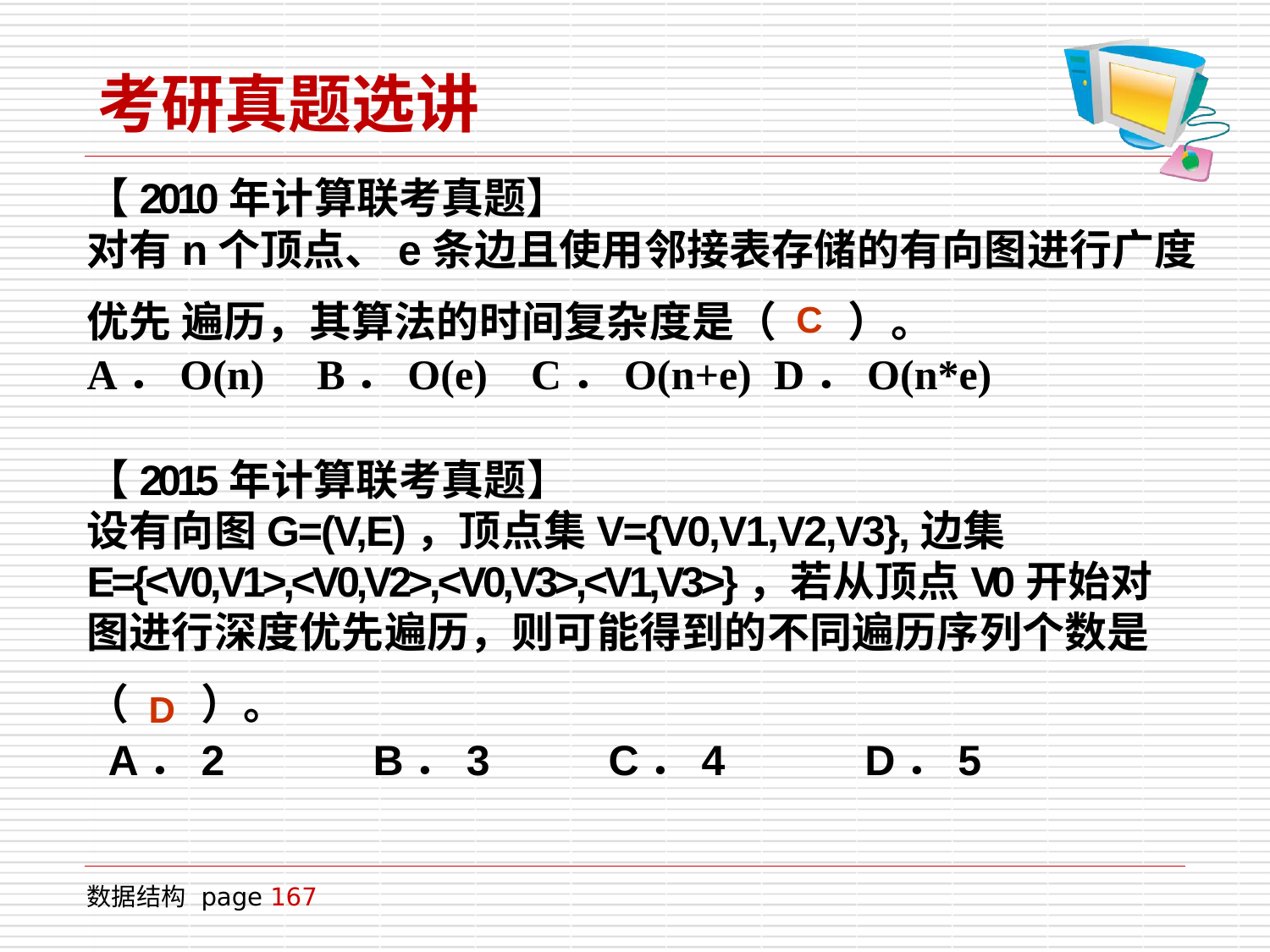

# 考研真题选讲

【2010年计算联考真题】
对有n个顶点、e条边且使用邻接表存储的有向图进行广度优先 遍历，其算法的时间复杂度是（ C ）。
A．O(n)	B．O(e)	C．O(n+e)	D．O(n*e)

【2015年计算联考真题】
设有向图G=(V,E)，顶点集V={V0,V1,V2,V3},边集 E={<V0,V1>,<V0,V2>,<V0,V3>,<V1,V3>}，若从顶点V0开始对
图进行深度优先遍历，则可能得到的不同遍历序列个数是
（ D ）。
A．2	B．3	C．4	D．5

数据结构 page 167